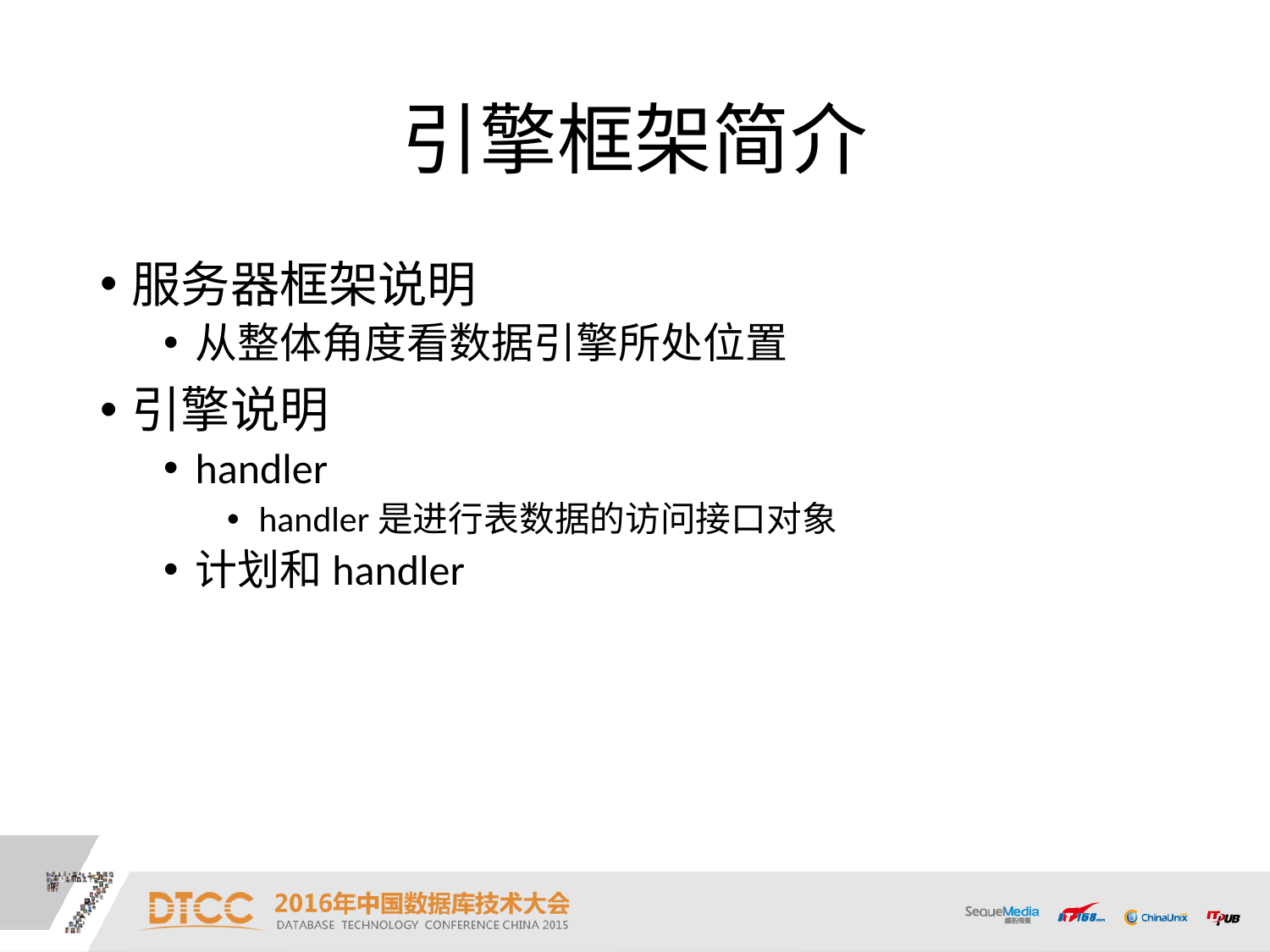

# 引擎框架简介
服务器框架说明
从整体角度看数据引擎所处位置
引擎说明
handler
handler是进行表数据的访问接口对象
计划和handler